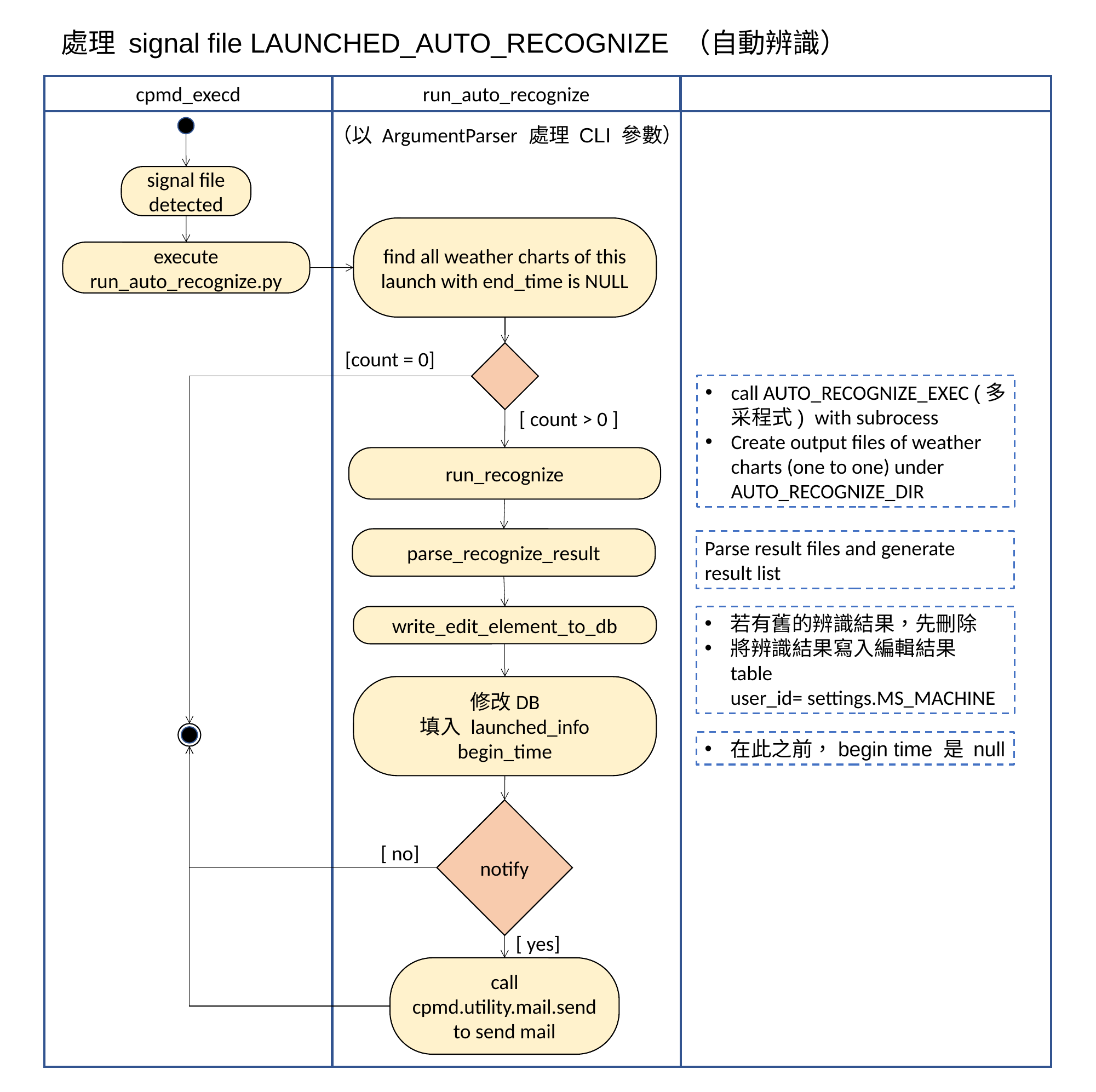

處理 signal file LAUNCHED_AUTO_RECOGNIZE （自動辨識）

run_auto_recognize

cpmd_execd

（以 ArgumentParser 處理 CLI 參數）
signal file detected
find all weather charts of this launch with end_time is NULL
execute
run_auto_recognize.py
[count = 0]

call AUTO_RECOGNIZE_EXEC (多采程式)  with subrocess
Create output files of weather charts (one to one) under AUTO_RECOGNIZE_DIR
[ count > 0 ]
run_recognize
parse_recognize_result
Parse result files and generate result list
write_edit_element_to_db
若有舊的辨識結果，先刪除
將辨識結果寫入編輯結果 table
user_id= settings.MS_MACHINE
修改DB
填入 launched_info begin_time

在此之前，begin time 是 null
notify
[ no]

[ yes]
call
cpmd.utility.mail.send
to send mail